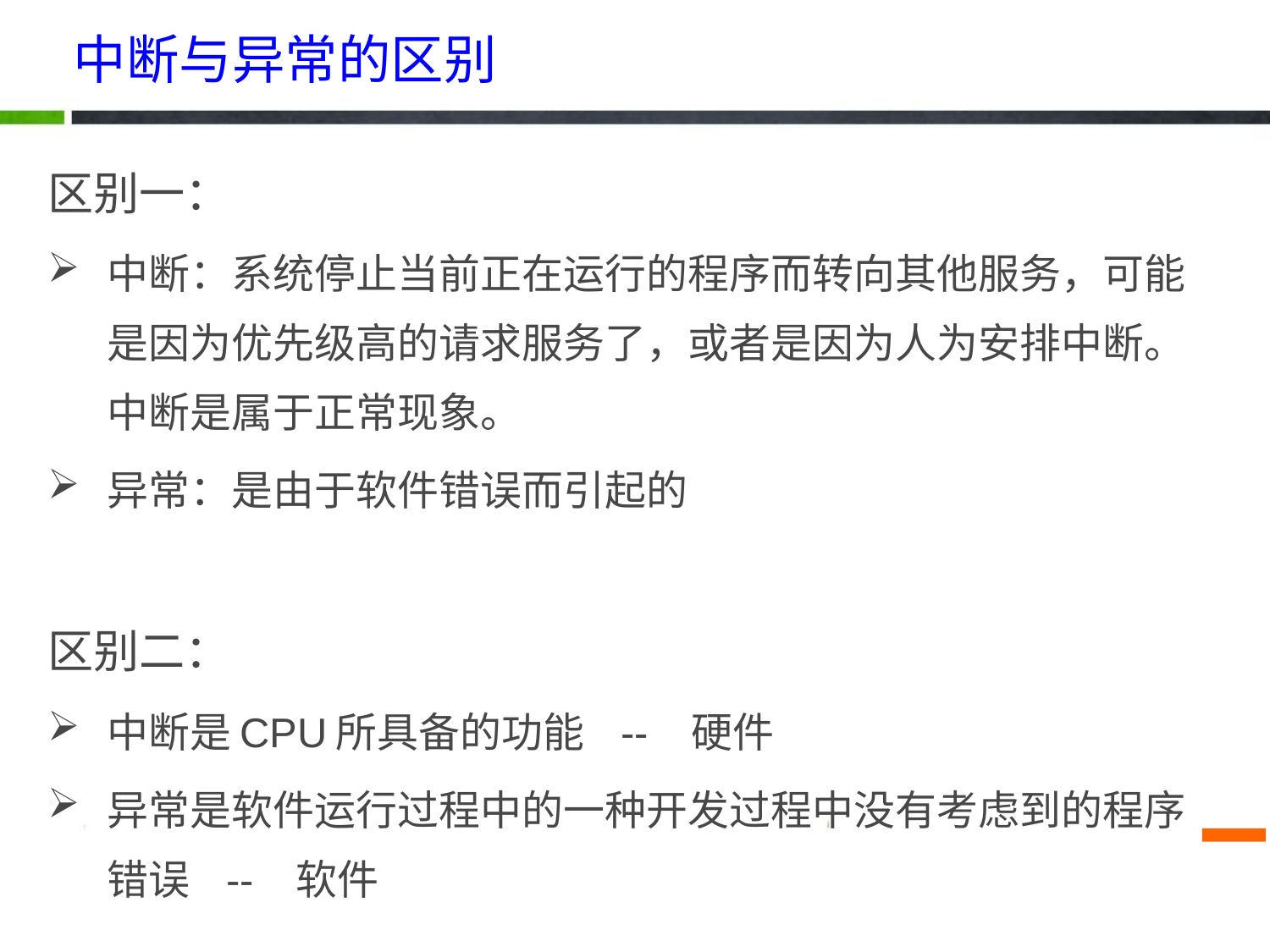

# 中断与异常的区别
区别一：
中断：系统停止当前正在运行的程序而转向其他服务，可能是因为优先级高的请求服务了，或者是因为人为安排中断。中断是属于正常现象。
异常：是由于软件错误而引起的

区别二：
中断是CPU所具备的功能   --   硬件
异常是软件运行过程中的一种开发过程中没有考虑到的程序错误   --   软件